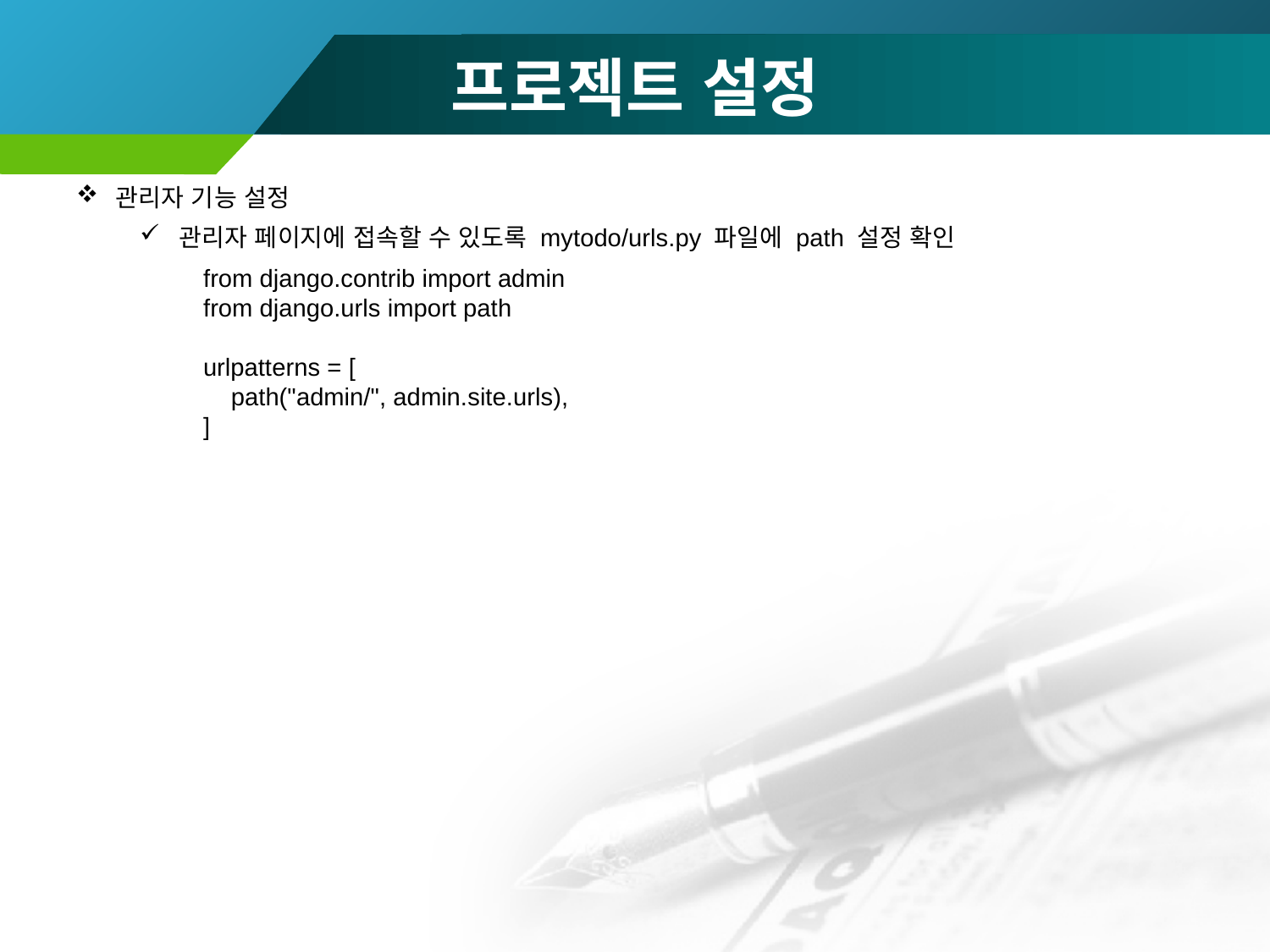

# 프로젝트 설정
관리자 기능 설정
관리자 페이지에 접속할 수 있도록 mytodo/urls.py 파일에 path 설정 확인
from django.contrib import admin
from django.urls import path

urlpatterns = [
    path("admin/", admin.site.urls),
]